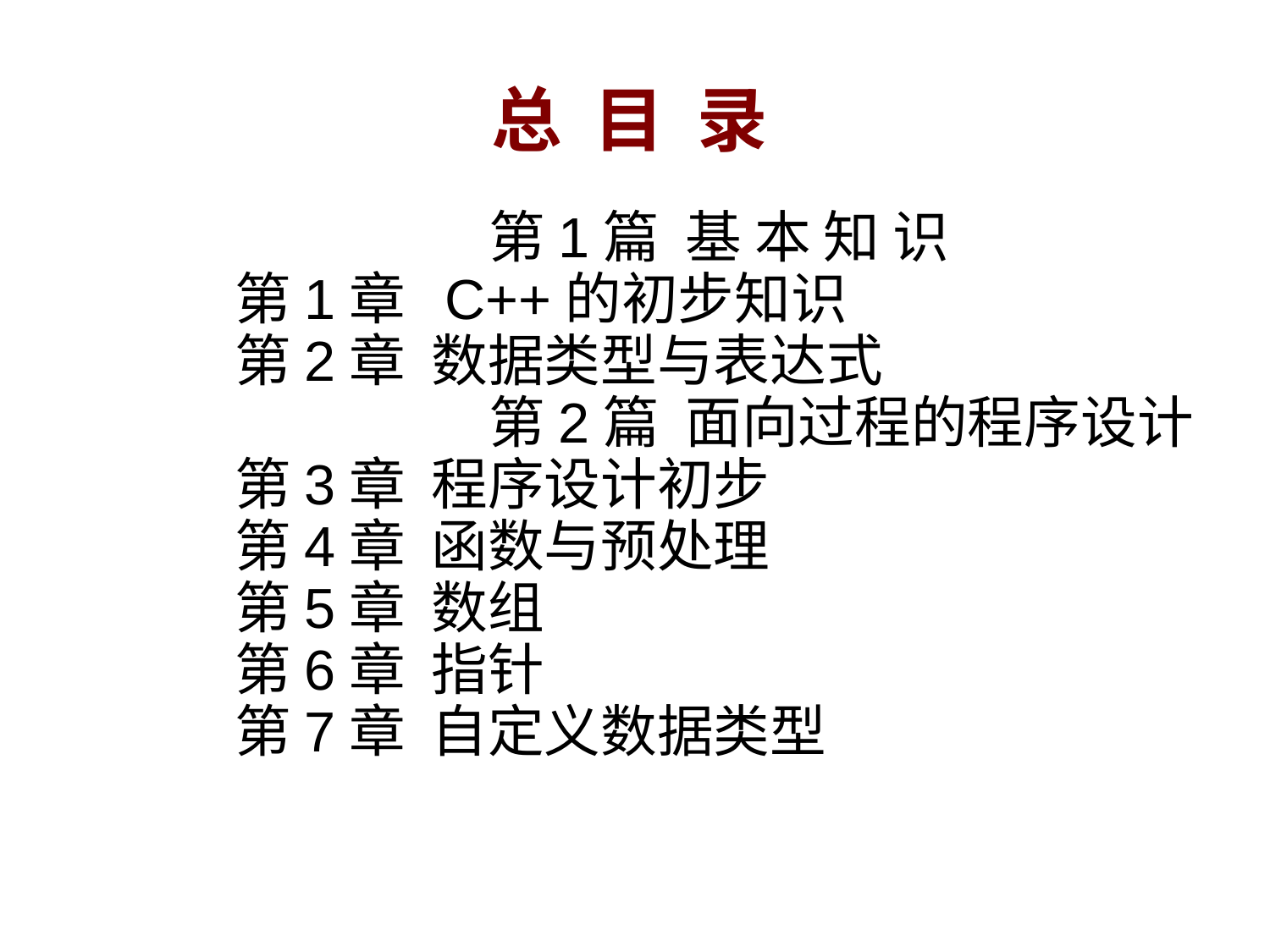

# 总  目  录
				第1篇  基 本 知 识
		第1章  C++的初步知识
		第2章  数据类型与表达式
				第2篇  面向过程的程序设计
		第3章  程序设计初步
		第4章  函数与预处理
		第5章  数组
		第6章  指针
		第7章  自定义数据类型